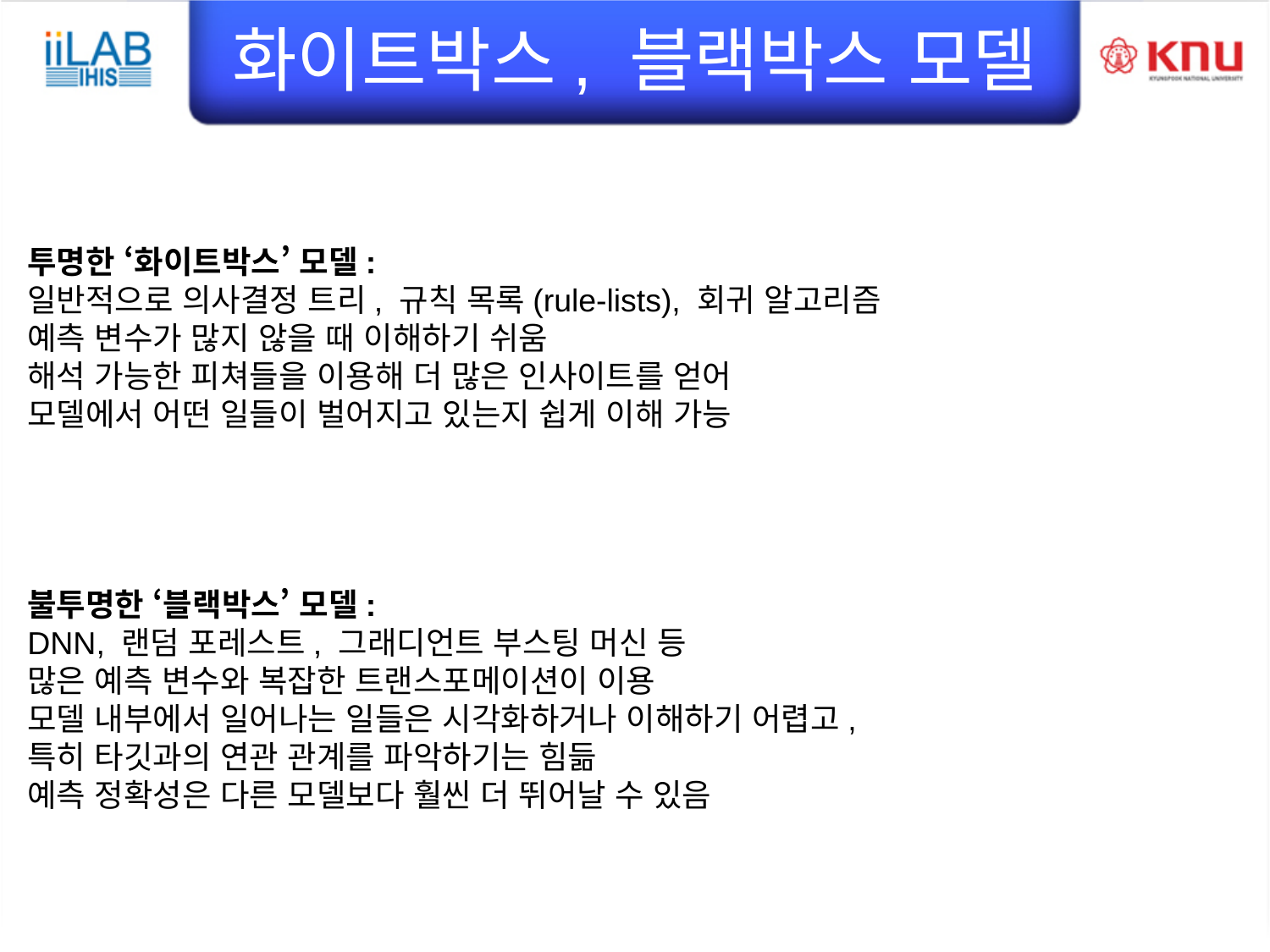

# 화이트박스, 블랙박스 모델
투명한 ‘화이트박스’ 모델:
일반적으로 의사결정 트리, 규칙 목록(rule-lists), 회귀 알고리즘
예측 변수가 많지 않을 때 이해하기 쉬움
해석 가능한 피쳐들을 이용해 더 많은 인사이트를 얻어
모델에서 어떤 일들이 벌어지고 있는지 쉽게 이해 가능

불투명한 ‘블랙박스’ 모델:
DNN, 랜덤 포레스트, 그래디언트 부스팅 머신 등
많은 예측 변수와 복잡한 트랜스포메이션이 이용
모델 내부에서 일어나는 일들은 시각화하거나 이해하기 어렵고,
특히 타깃과의 연관 관계를 파악하기는 힘듦
예측 정확성은 다른 모델보다 훨씬 더 뛰어날 수 있음